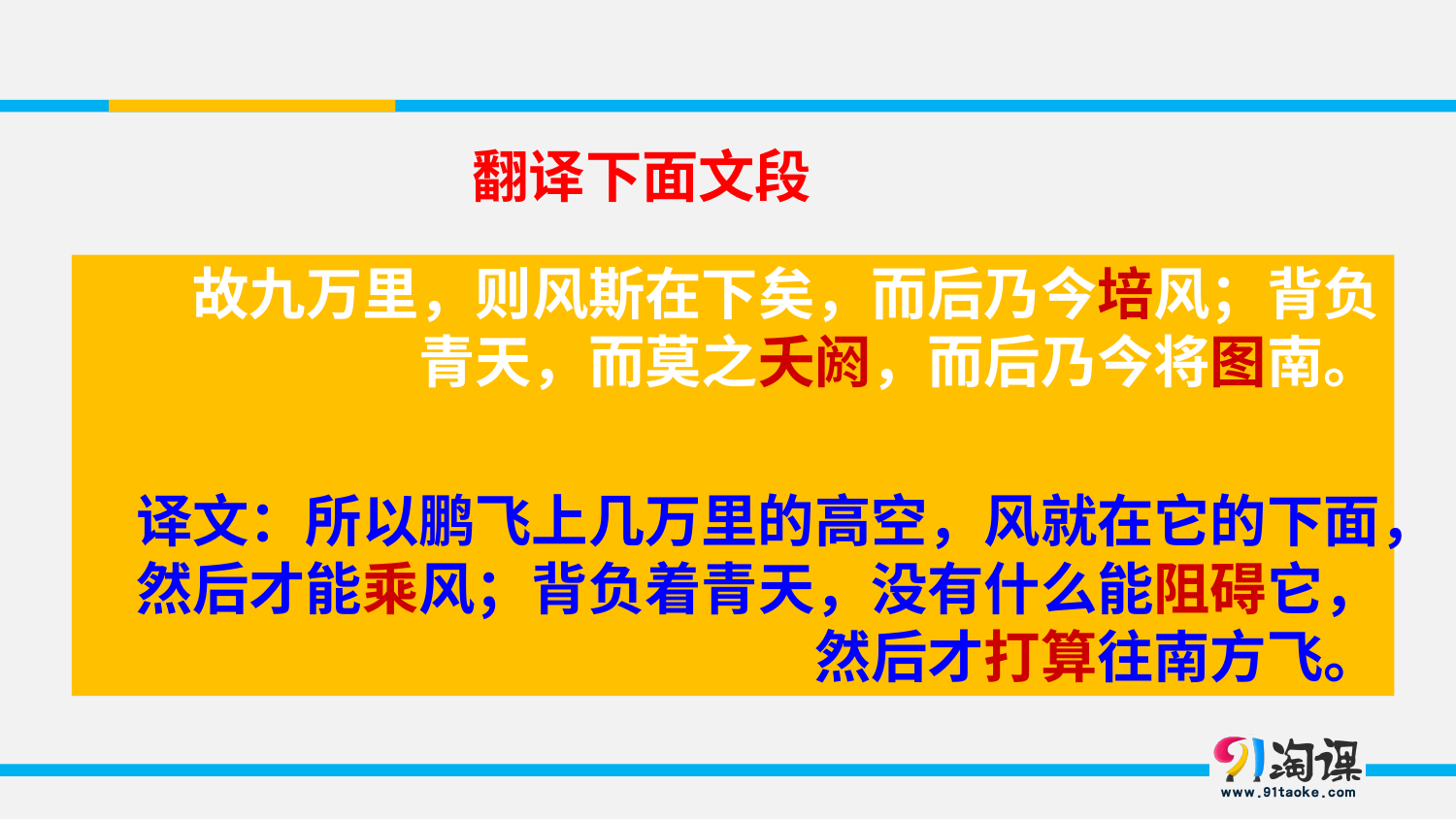

翻译下面文段
    故九万里，则风斯在下矣，而后乃今培风；背负青天，而莫之夭阏，而后乃今将图南。

译文：所以鹏飞上几万里的高空，风就在它的下面，然后才能乘风；背负着青天，没有什么能阻碍它，然后才打算往南方飞。